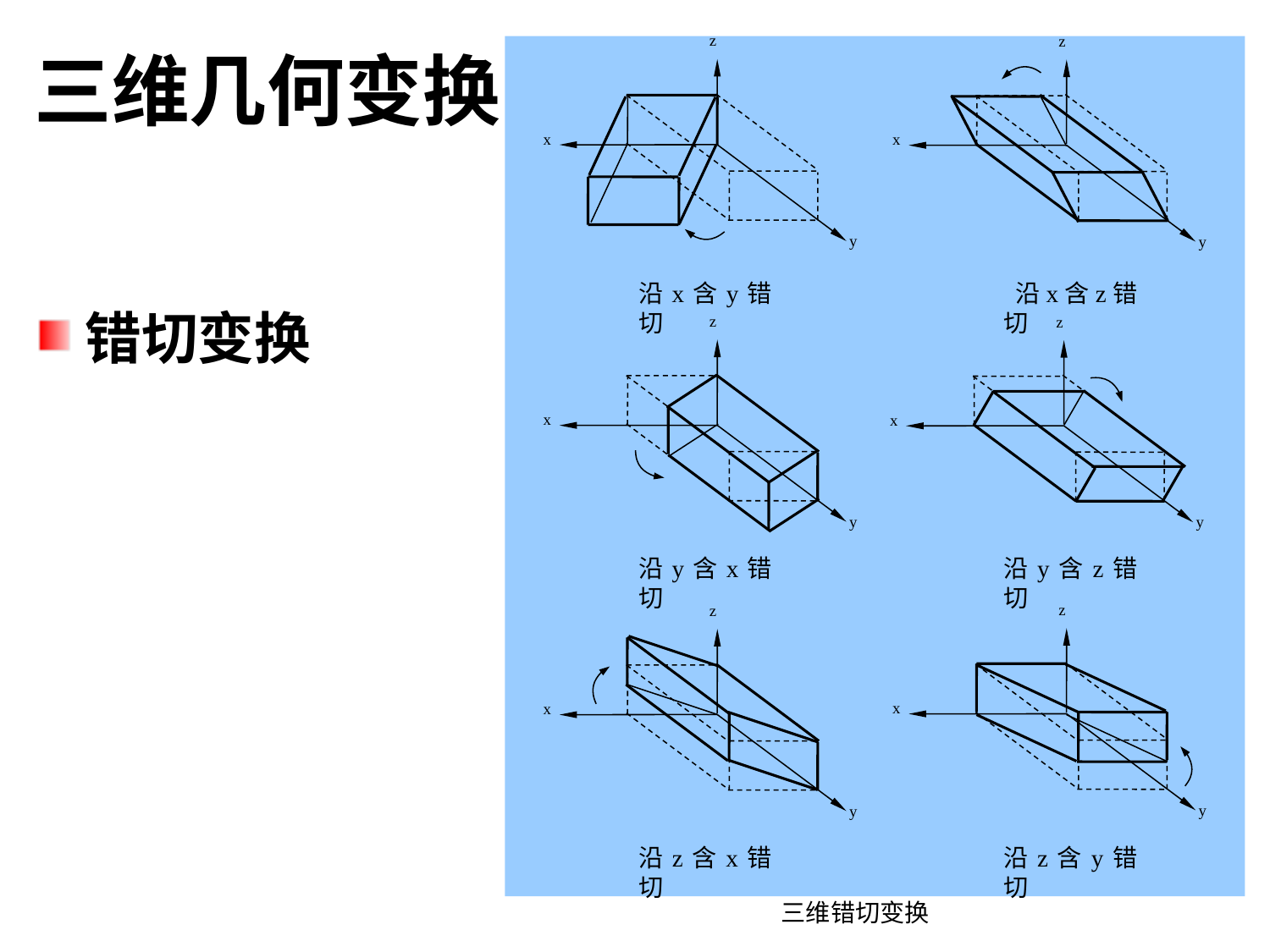

z

x

y

z

x

y
沿x含y错切
 沿x含z错切
z

x

y
z

x

y
沿y含x错切
沿y含z错切
z

x

y
z

x

y
沿z含x错切
沿z含y错切
三维错切变换
# 三维几何变换

错切变换